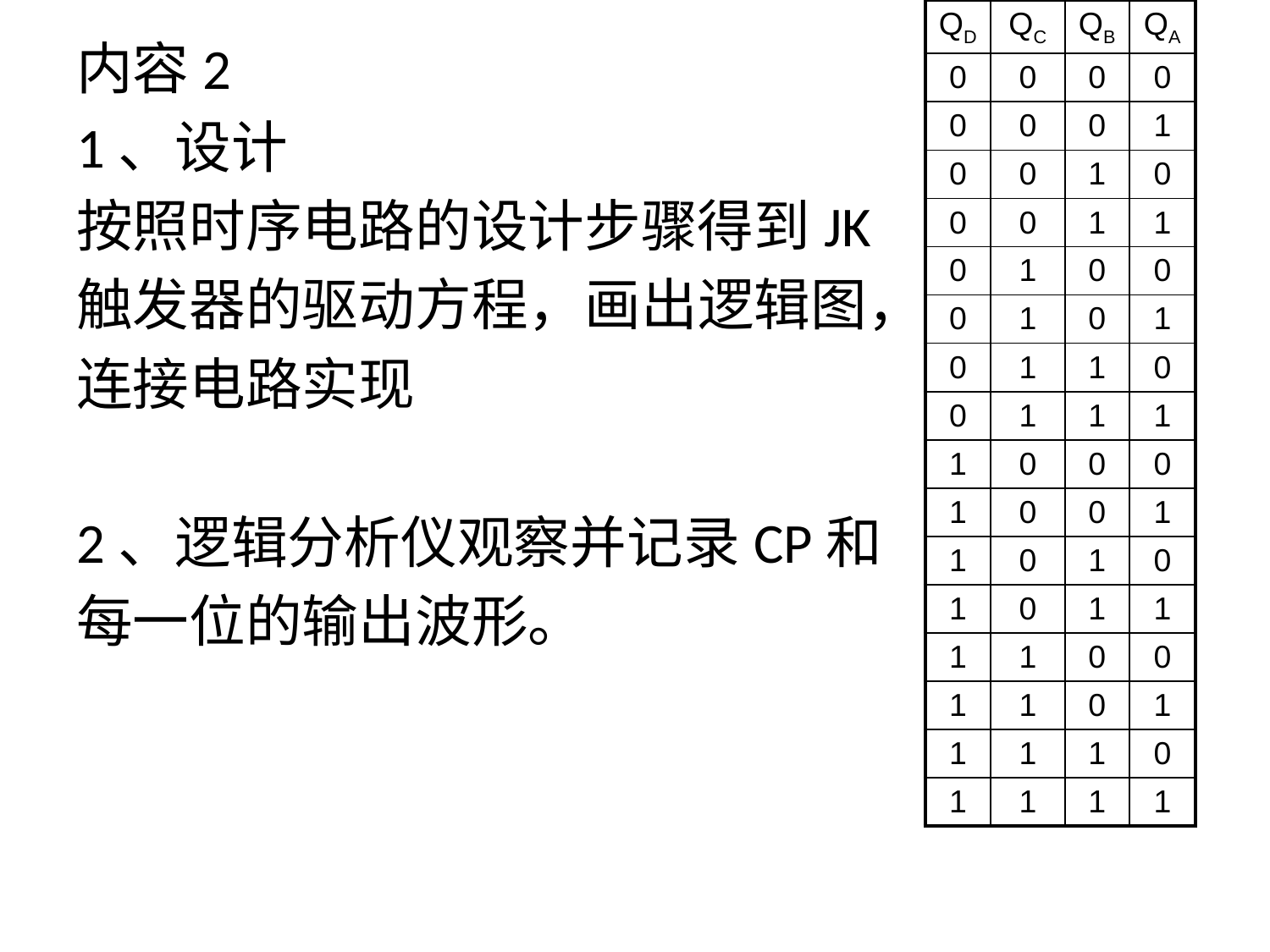

| QD | QC | QB | QA |
| --- | --- | --- | --- |
| 0 | 0 | 0 | 0 |
| 0 | 0 | 0 | 1 |
| 0 | 0 | 1 | 0 |
| 0 | 0 | 1 | 1 |
| 0 | 1 | 0 | 0 |
| 0 | 1 | 0 | 1 |
| 0 | 1 | 1 | 0 |
| 0 | 1 | 1 | 1 |
| 1 | 0 | 0 | 0 |
| 1 | 0 | 0 | 1 |
| 1 | 0 | 1 | 0 |
| 1 | 0 | 1 | 1 |
| 1 | 1 | 0 | 0 |
| 1 | 1 | 0 | 1 |
| 1 | 1 | 1 | 0 |
| 1 | 1 | 1 | 1 |
内容2
1、设计
按照时序电路的设计步骤得到JK
触发器的驱动方程，画出逻辑图，
连接电路实现

2、逻辑分析仪观察并记录CP和
每一位的输出波形。